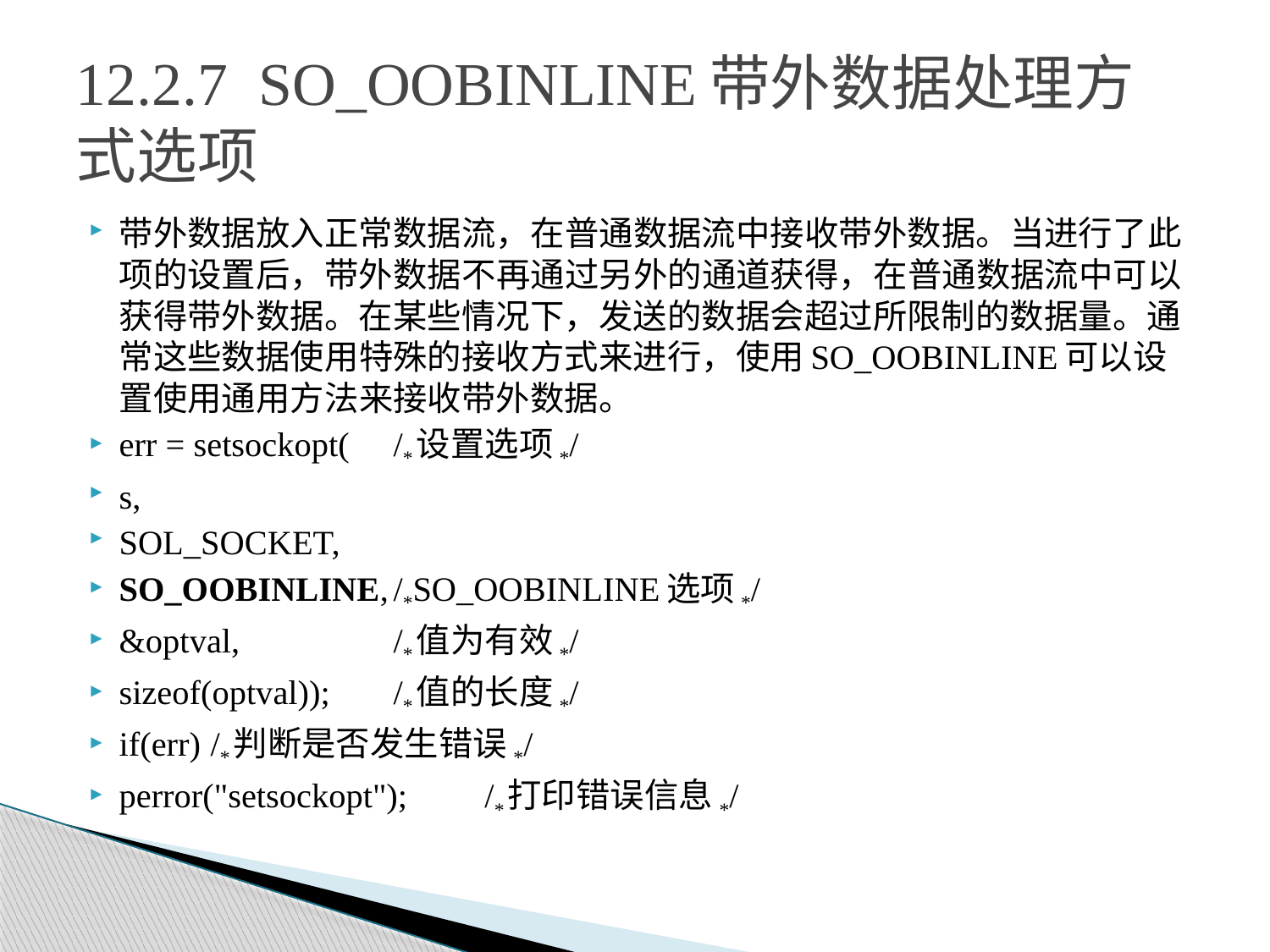

# 12.2.7  SO_OOBINLINE带外数据处理方式选项
带外数据放入正常数据流，在普通数据流中接收带外数据。当进行了此项的设置后，带外数据不再通过另外的通道获得，在普通数据流中可以获得带外数据。在某些情况下，发送的数据会超过所限制的数据量。通常这些数据使用特殊的接收方式来进行，使用SO_OOBINLINE可以设置使用通用方法来接收带外数据。
err = setsockopt(		/*设置选项*/
s,
SOL_SOCKET,
SO_OOBINLINE,		/*SO_OOBINLINE选项*/
&optval,			/*值为有效*/
sizeof(optval));		/*值的长度*/
if(err)			/*判断是否发生错误*/
perror("setsockopt");	/*打印错误信息*/